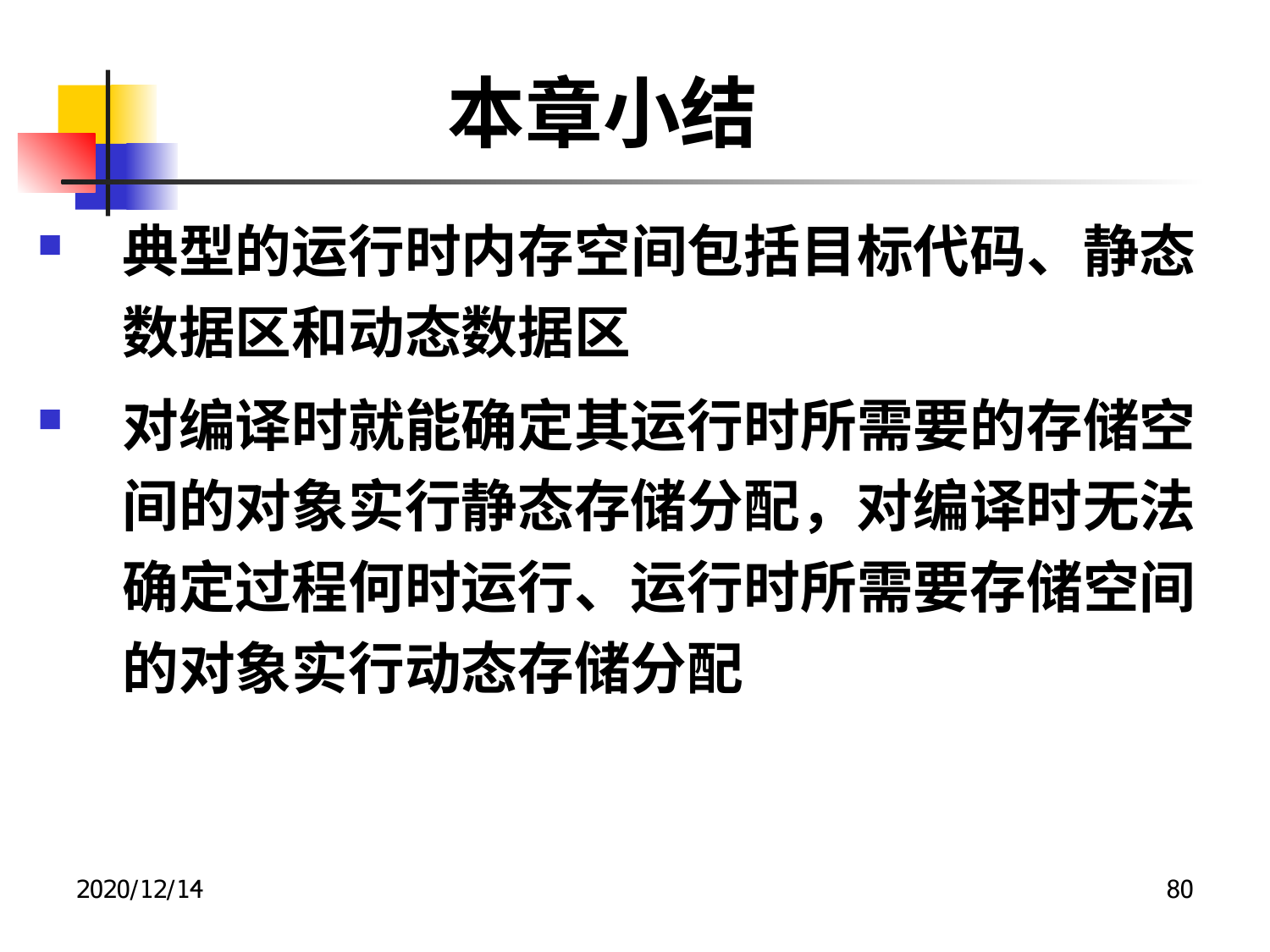

本章小结
典型的运行时内存空间包括目标代码、静态数据区和动态数据区
对编译时就能确定其运行时所需要的存储空间的对象实行静态存储分配，对编译时无法确定过程何时运行、运行时所需要存储空间的对象实行动态存储分配

2020/12/14
80